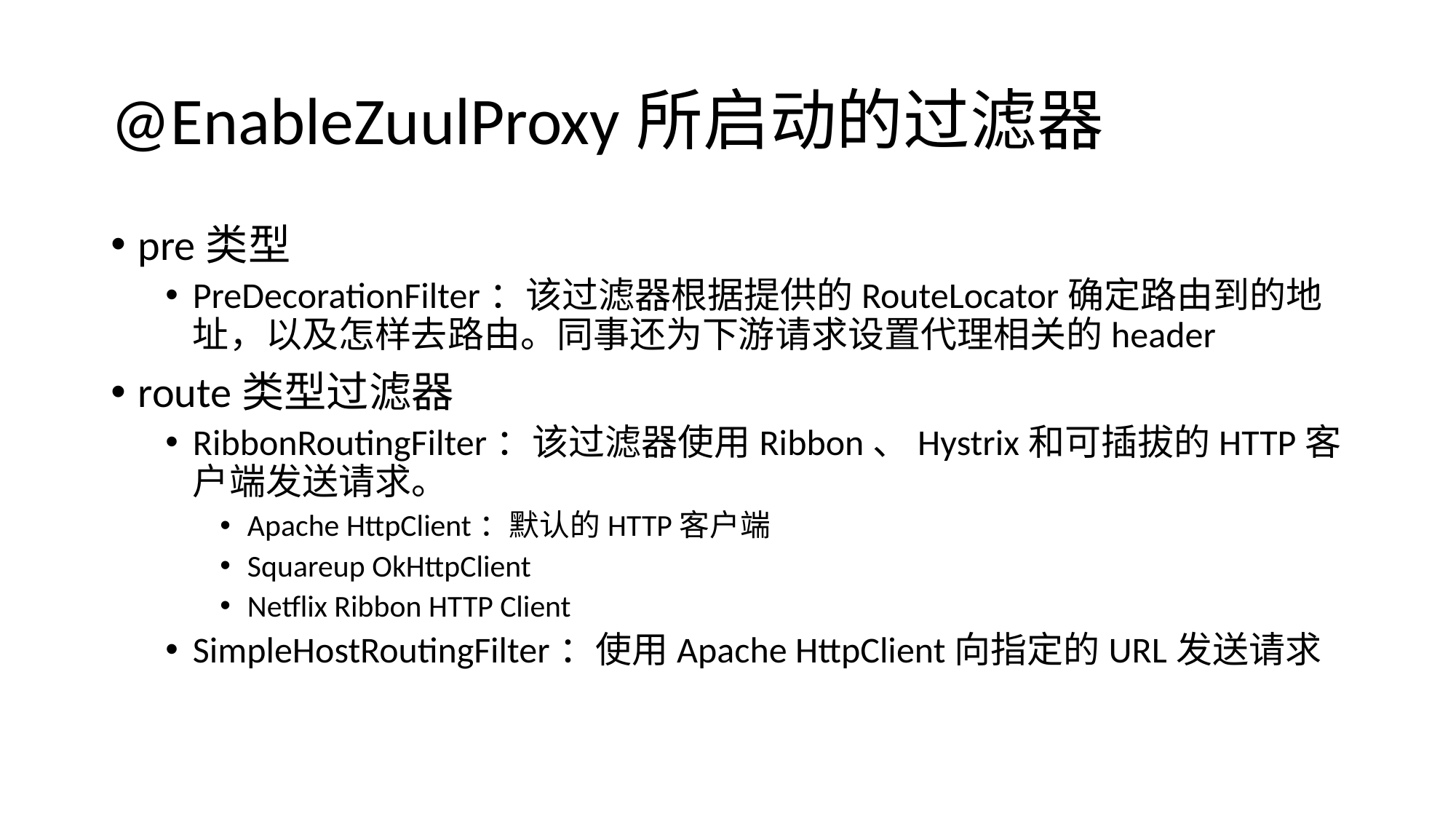

# @EnableZuulProxy所启动的过滤器
pre类型
PreDecorationFilter：该过滤器根据提供的RouteLocator确定路由到的地址，以及怎样去路由。同事还为下游请求设置代理相关的header
route类型过滤器
RibbonRoutingFilter：该过滤器使用Ribbon、Hystrix和可插拔的HTTP客户端发送请求。
Apache HttpClient：默认的HTTP客户端
Squareup OkHttpClient
Netflix Ribbon HTTP Client
SimpleHostRoutingFilter：使用Apache HttpClient向指定的URL发送请求